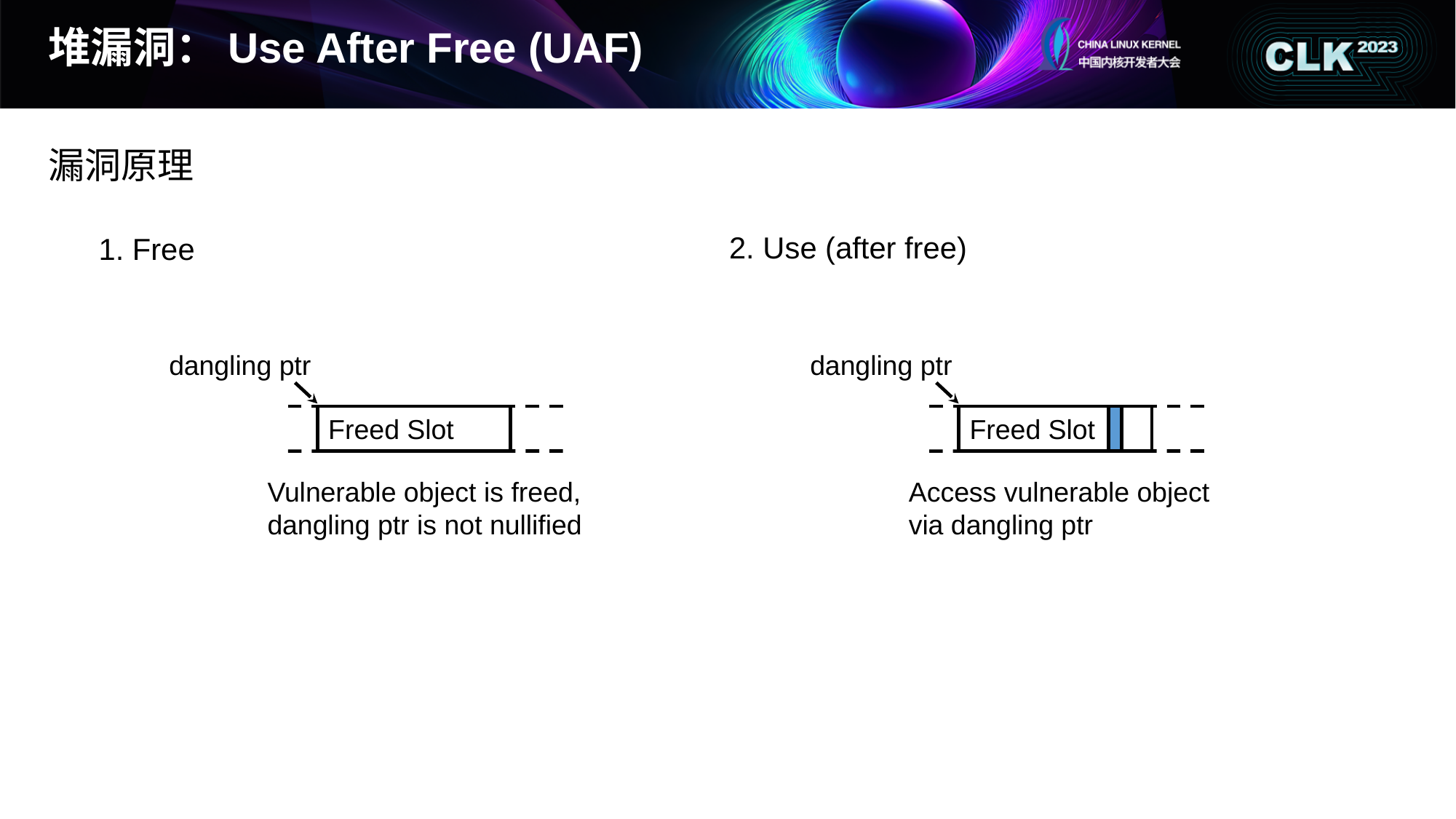

# 堆漏洞：Use After Free (UAF)
漏洞原理
2. Use (after free)
1. Free
dangling ptr
Freed Slot
Vulnerable object is freed, dangling ptr is not nullified
dangling ptr
Freed Slot
Access vulnerable object via dangling ptr